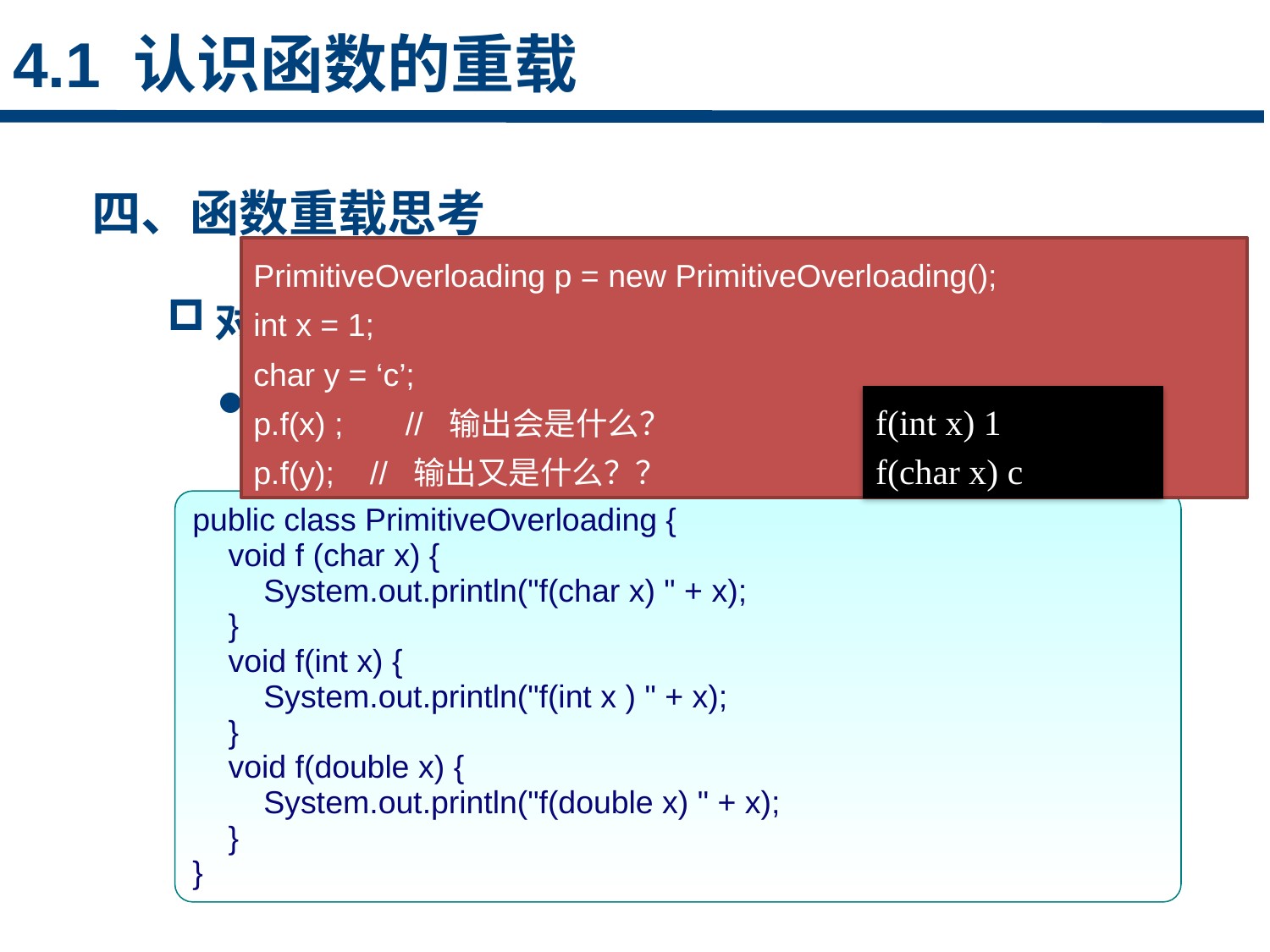

4.1 认识函数的重载
四、函数重载思考
PrimitiveOverloading p = new PrimitiveOverloading();
int x = 1;
char y = ‘c’;
p.f(x) ;       //  输出会是什么？
p.f(y);    //  输出又是什么？？
点击添加文本
对于基本数据的重载
 传入的实际参数小于重载方法声明的形式参数

f(int x) 1
f(char x) c
点击添加文本
public class PrimitiveOverloading {
    void f (char x) {
        System.out.println("f(char x) " + x);
    }
    void f(int x) {
        System.out.println("f(int x ) " + x);
    }
    void f(double x) {
        System.out.println("f(double x) " + x);
    }
}
点击添加文本
点击添加文本